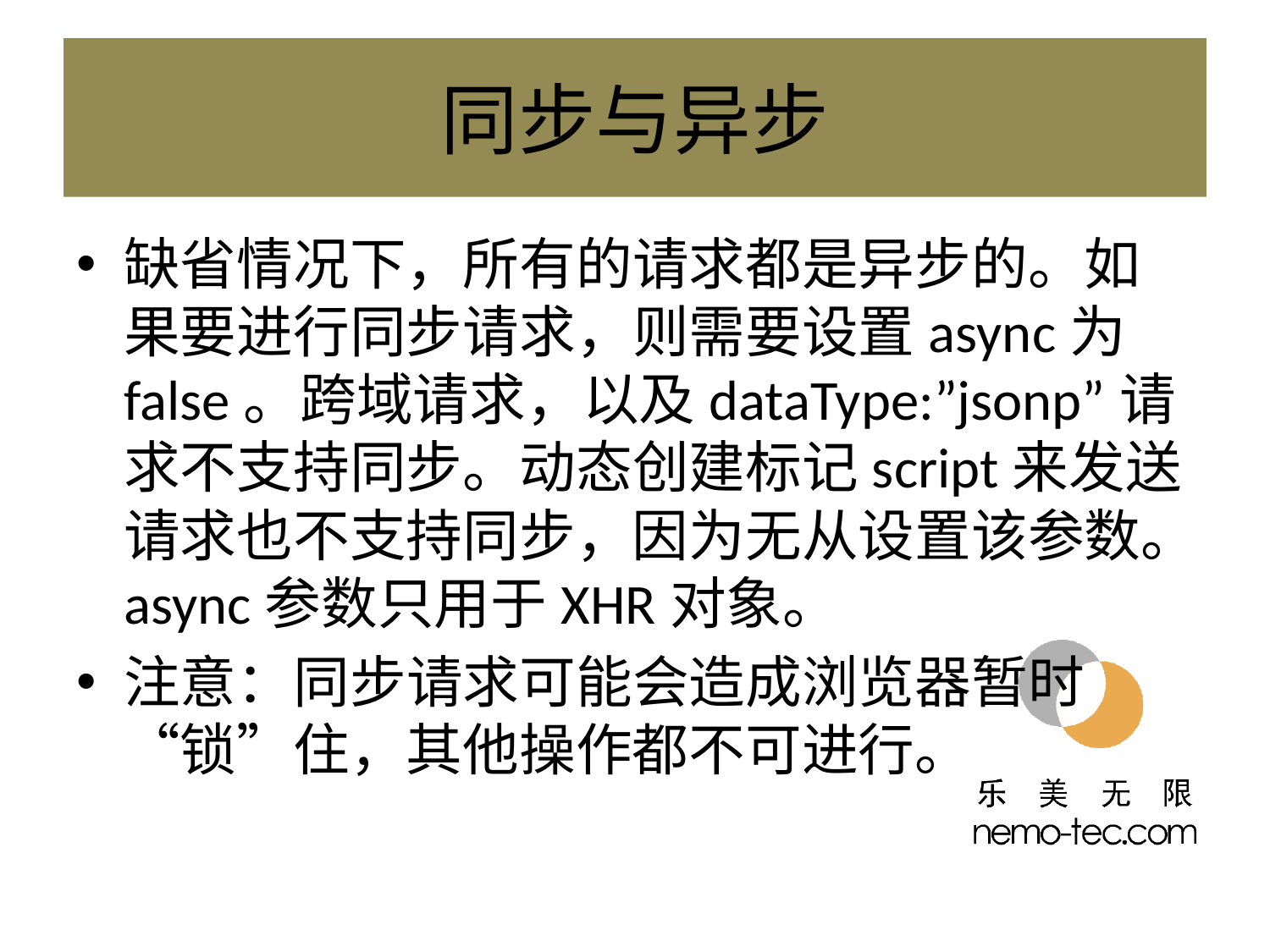

# 同步与异步
缺省情况下，所有的请求都是异步的。如果要进行同步请求，则需要设置async为false。跨域请求，以及dataType:”jsonp”请求不支持同步。动态创建标记script来发送请求也不支持同步，因为无从设置该参数。async参数只用于XHR对象。
注意：同步请求可能会造成浏览器暂时“锁”住，其他操作都不可进行。